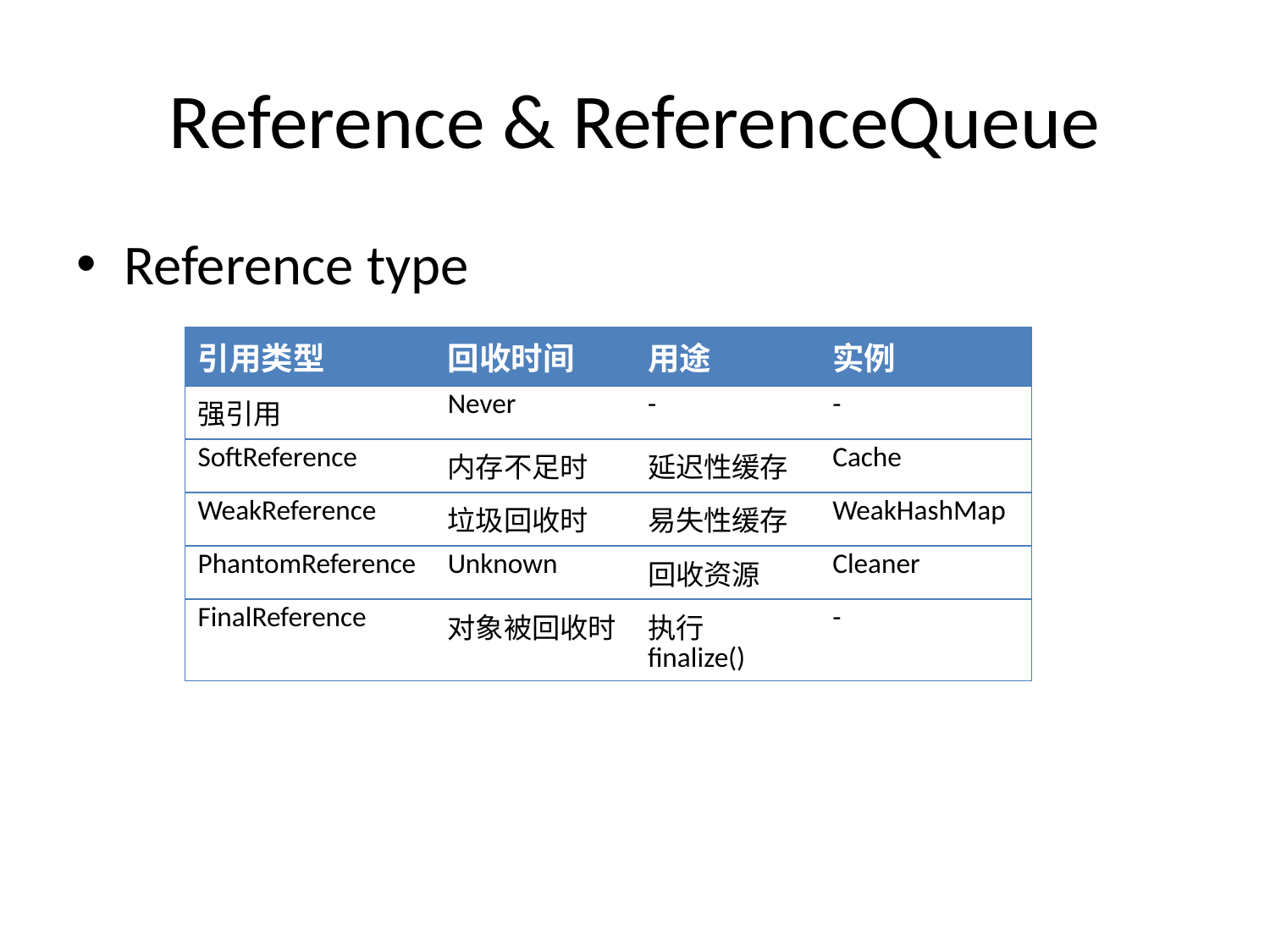

# Reference & ReferenceQueue
Reference type
| 引用类型 | 回收时间 | 用途 | 实例 |
| --- | --- | --- | --- |
| 强引用 | Never | - | - |
| SoftReference | 内存不足时 | 延迟性缓存 | Cache |
| WeakReference | 垃圾回收时 | 易失性缓存 | WeakHashMap |
| PhantomReference | Unknown | 回收资源 | Cleaner |
| FinalReference | 对象被回收时 | 执行finalize() | - |